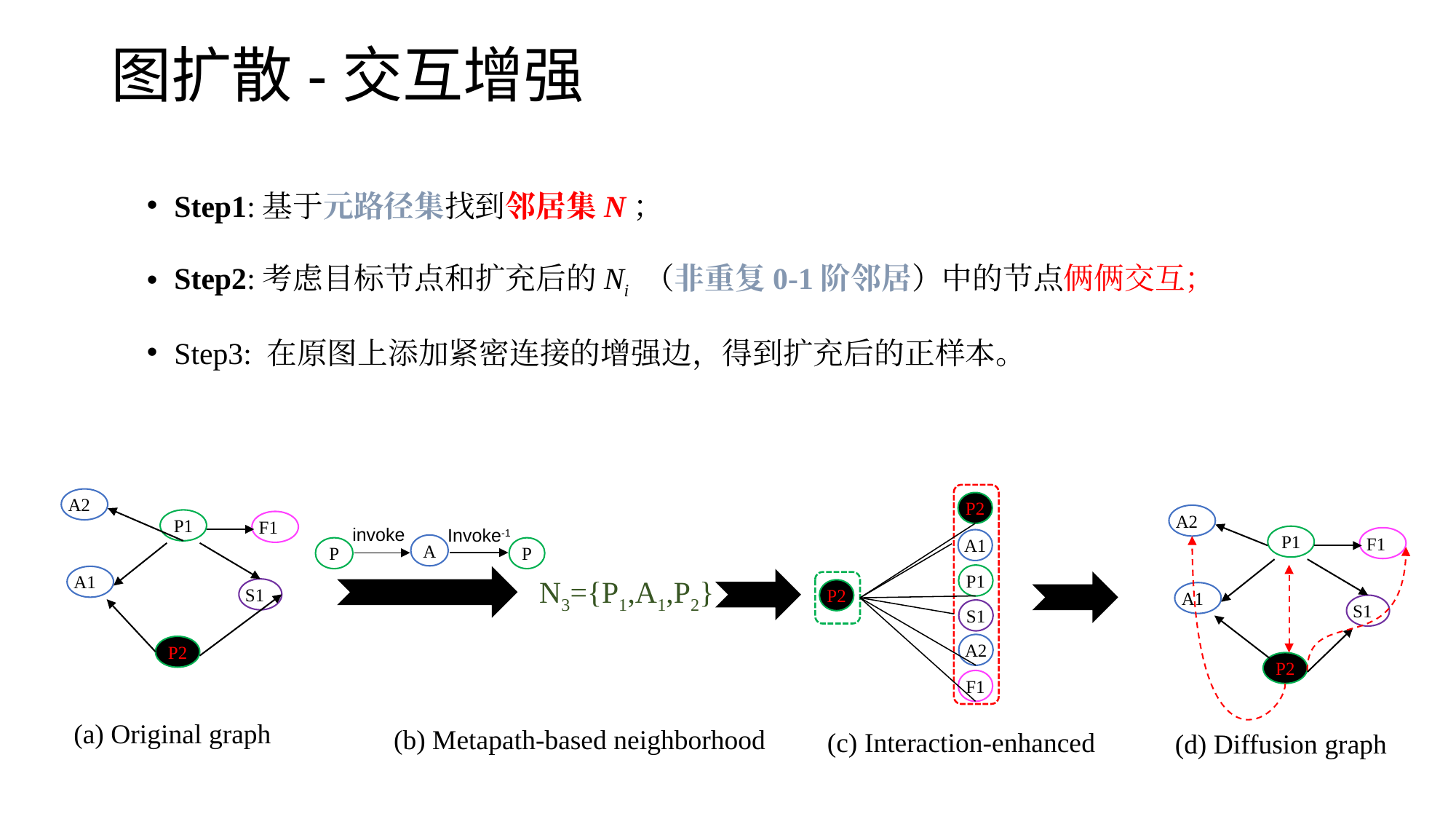

# 图扩散-交互增强
Step1:基于元路径集找到邻居集N；
Step2:考虑目标节点和扩充后的Ni （非重复0-1阶邻居）中的节点俩俩交互；
Step3: 在原图上添加紧密连接的增强边，得到扩充后的正样本。

P2
A1
S1
A2
P1
F1
A1
S1
P2
A2
P1
F1
A1
S1
P2
invoke
Invoke-1
A
P
P
P1

N3={P1,A1,P2}

P2
A2
F1
(a) Original graph
(b) Metapath-based neighborhood
(c) Interaction-enhanced
(d) Diffusion graph